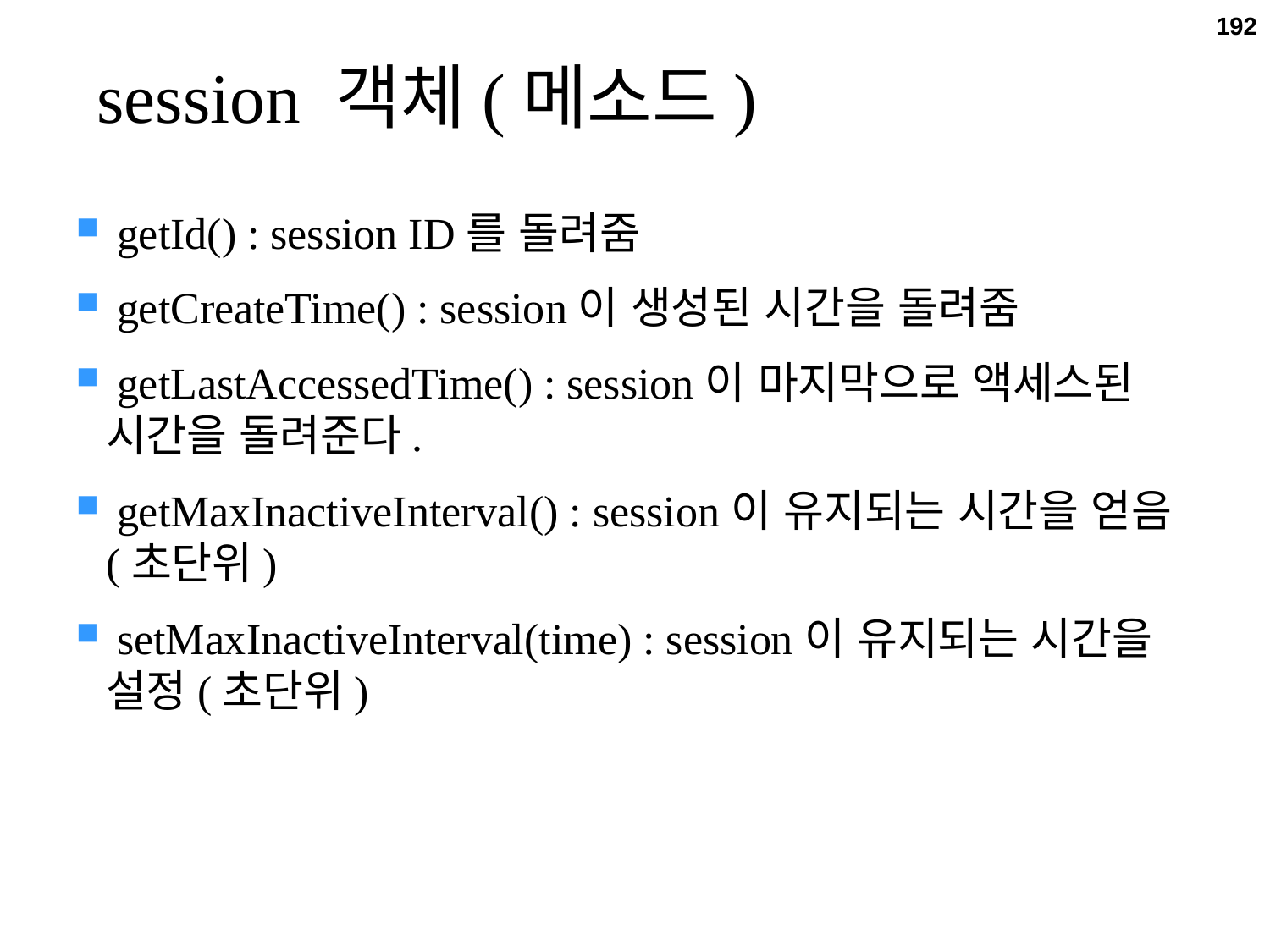

192
session 객체(메소드)
 getId() : session ID를 돌려줌
 getCreateTime() : session이 생성된 시간을 돌려줌
 getLastAccessedTime() : session이 마지막으로 액세스된 시간을 돌려준다.
 getMaxInactiveInterval() : session이 유지되는 시간을 얻음(초단위)
 setMaxInactiveInterval(time) : session이 유지되는 시간을 설정(초단위)